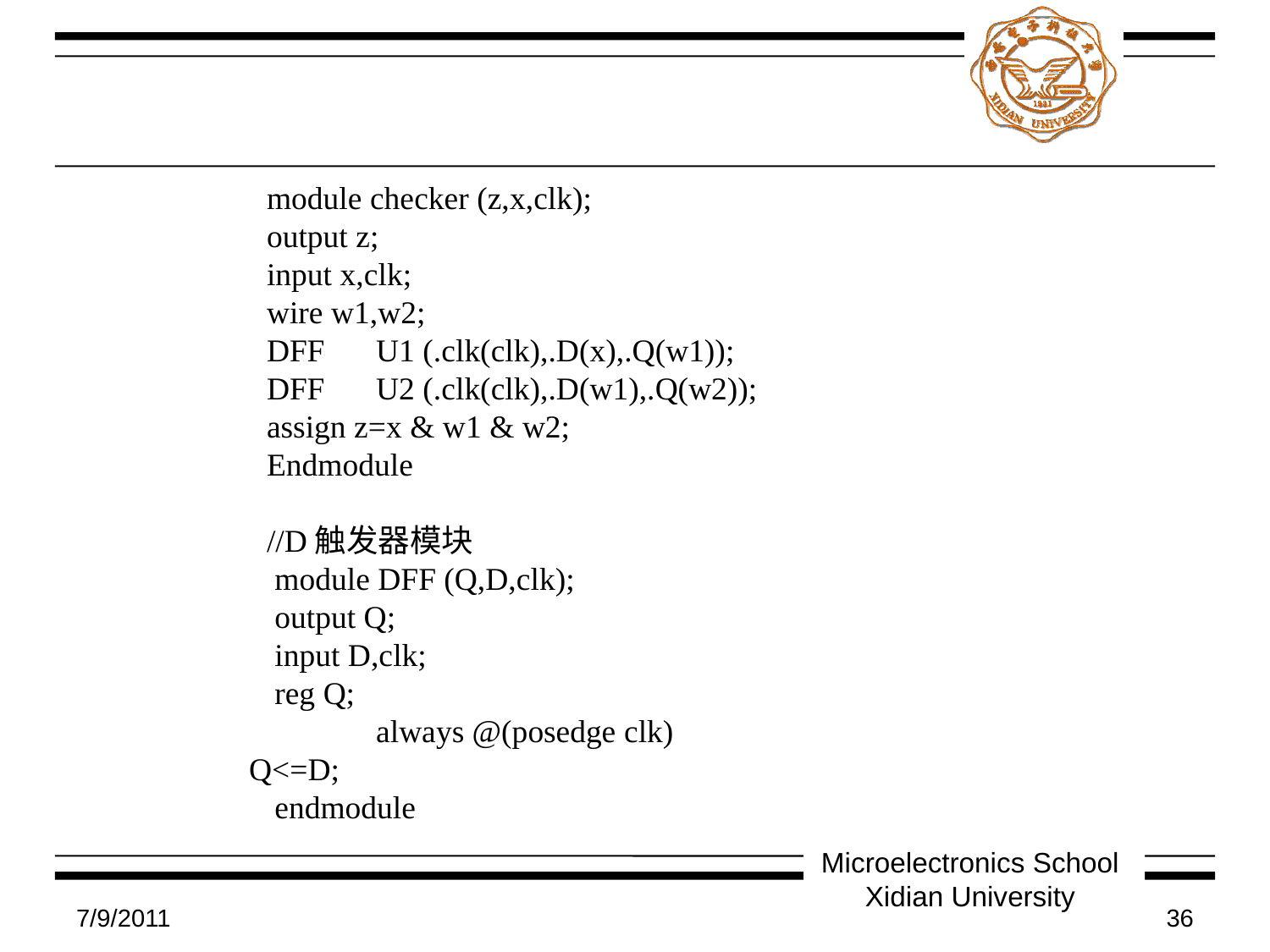

#
module checker (z,x,clk);
output z;
input x,clk;
wire w1,w2;
DFF 	U1 (.clk(clk),.D(x),.Q(w1));
DFF 	U2 (.clk(clk),.D(w1),.Q(w2));
assign z=x & w1 & w2;
Endmodule

//D触发器模块
 module DFF (Q,D,clk);
 output Q;
 input D,clk;
 reg Q;
 	always @(posedge clk)  Q<=D;
 endmodule
Microelectronics School  Xidian University
7/9/2011
36